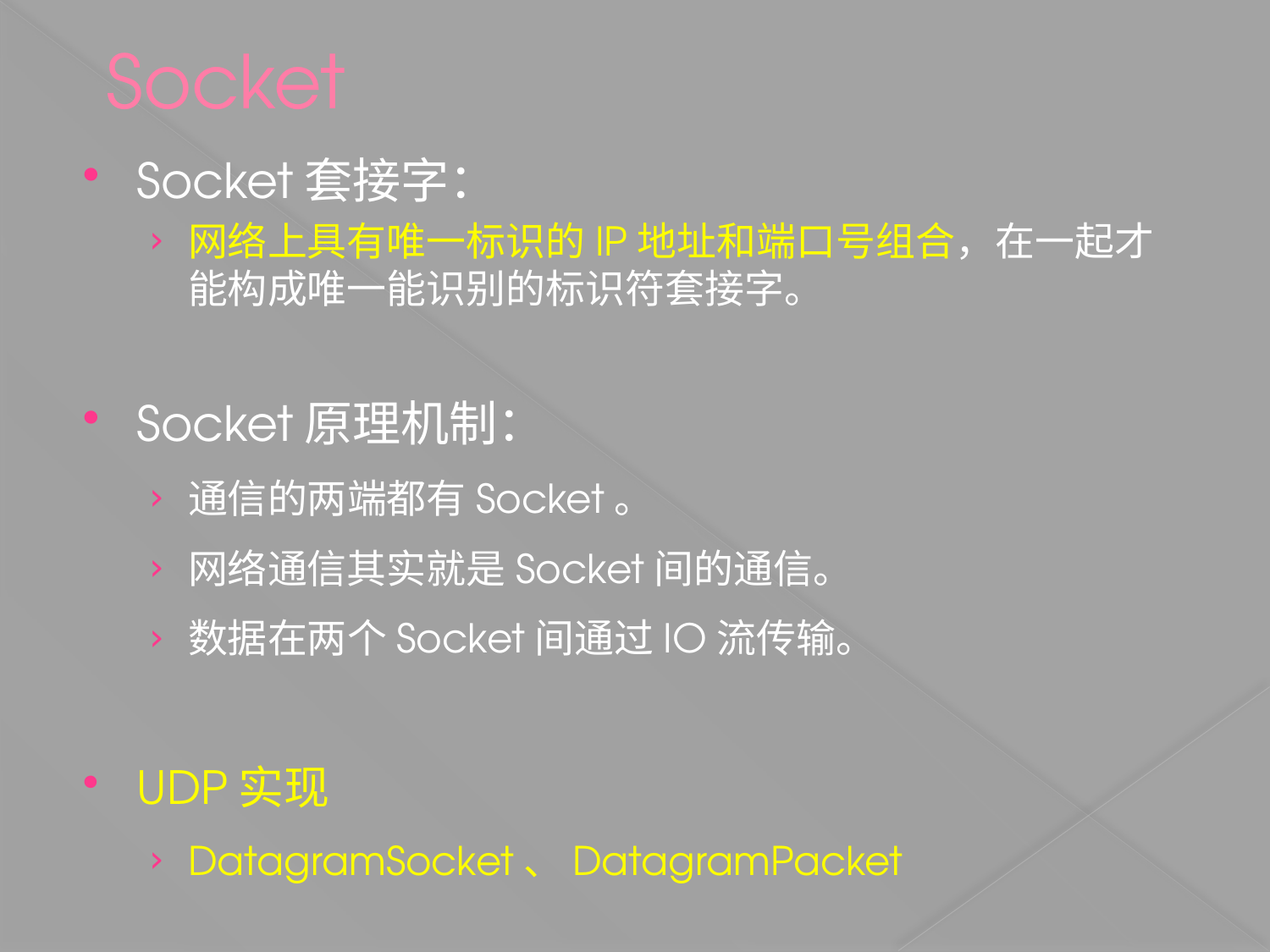

# Socket
Socket套接字：
网络上具有唯一标识的IP地址和端口号组合，在一起才能构成唯一能识别的标识符套接字。

Socket原理机制：
通信的两端都有Socket。
网络通信其实就是Socket间的通信。
数据在两个Socket间通过IO流传输。

UDP实现
DatagramSocket、DatagramPacket